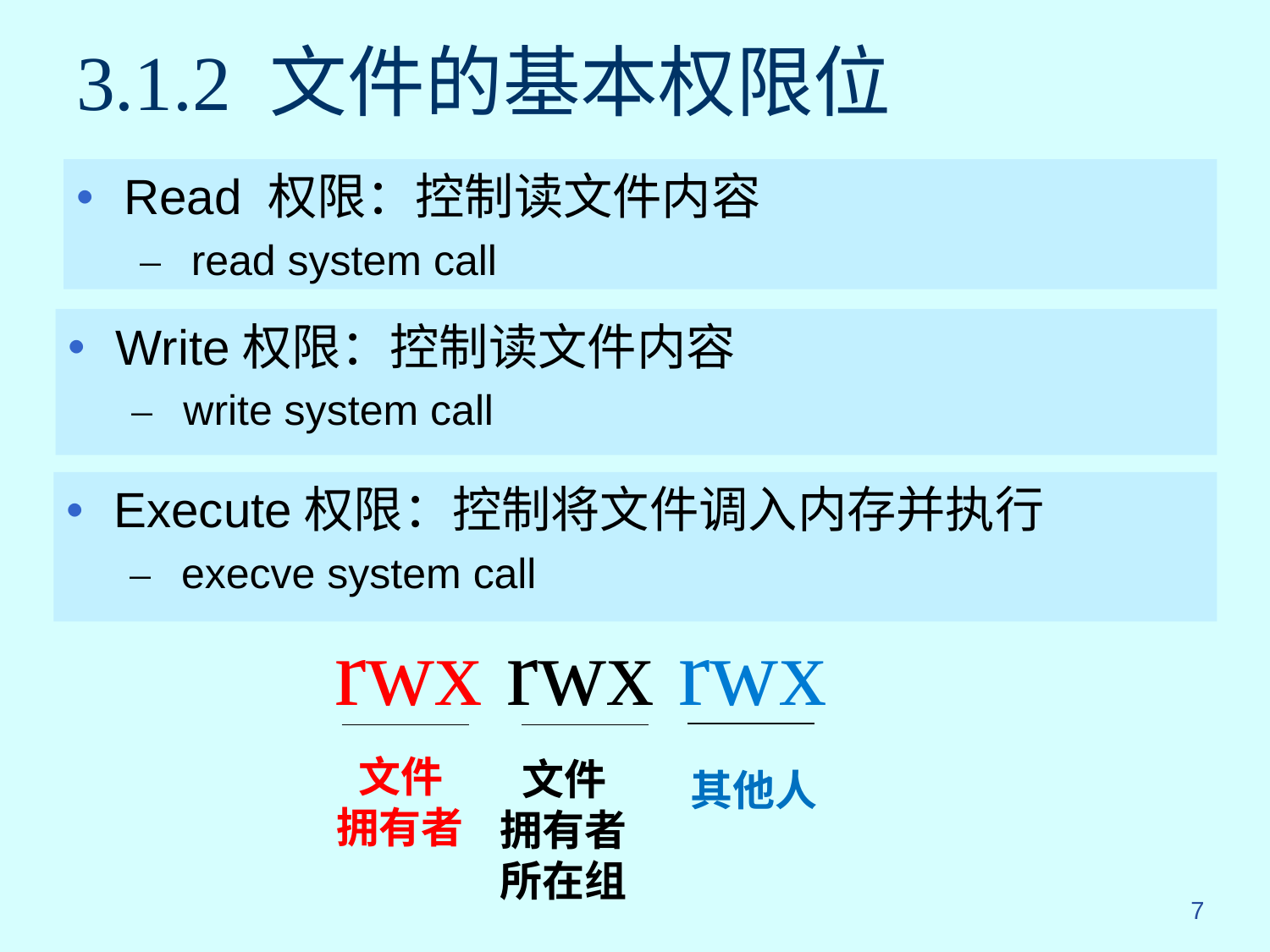

# 3.1.2 文件的基本权限位
Read 权限：控制读文件内容
 read system call
Write权限：控制读文件内容
 write system call

Execute权限：控制将文件调入内存并执行
 execve system call

rwx rwx rwx
  文件
拥有者
  文件
拥有者所在组
  其他人
7
7